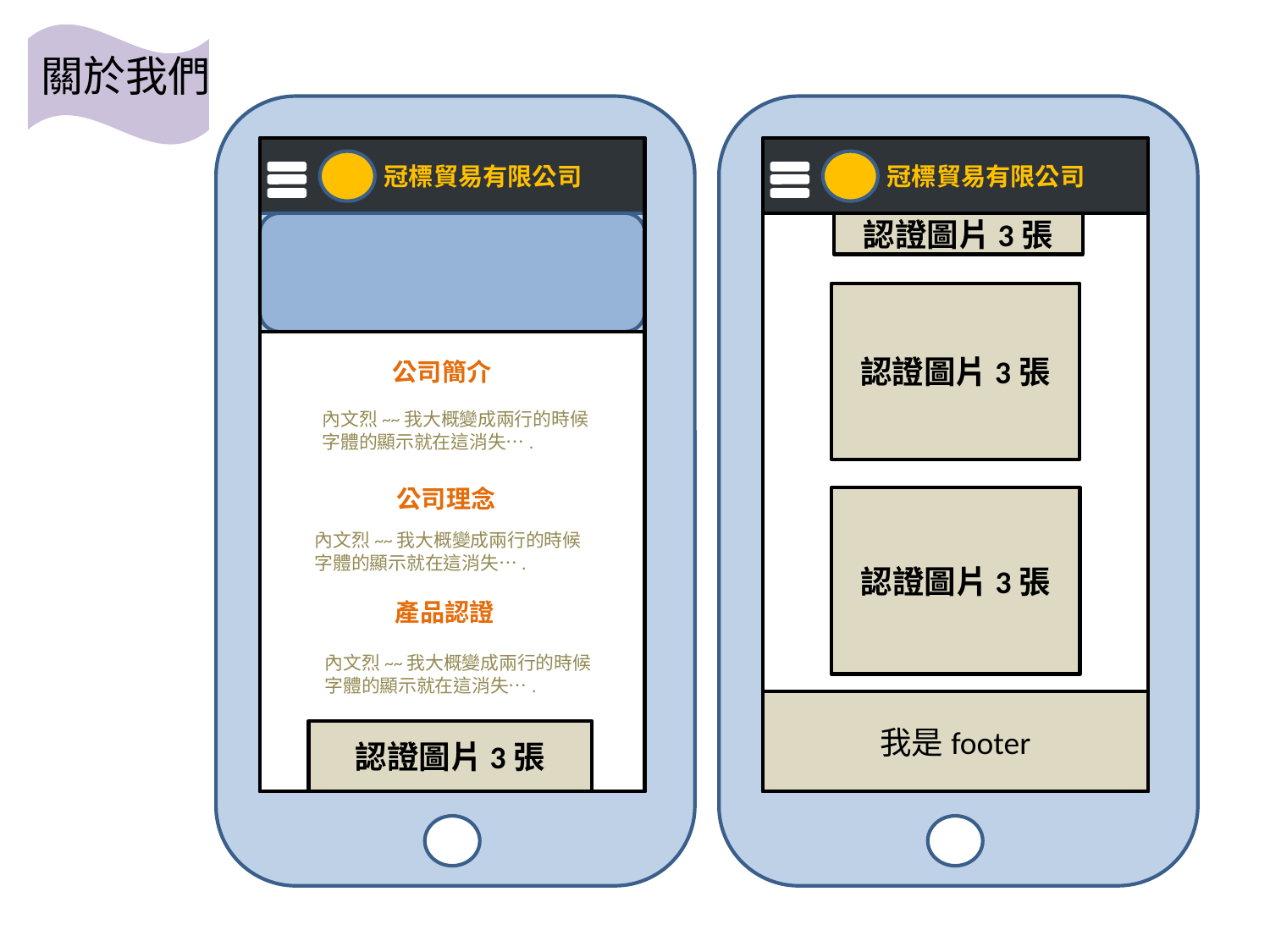

關於我們

冠標貿易有限公司
冠標貿易有限公司

認證圖片3張
認證圖片3張

公司簡介

內文烈~~我大概變成兩行的時候
字體的顯示就在這消失….
公司理念
最新消息
認證圖片3張
內文烈~~我大概變成兩行的時候
字體的顯示就在這消失….
產品認證
內文烈~~我大概變成兩行的時候
字體的顯示就在這消失….
我是footer
認證圖片3張